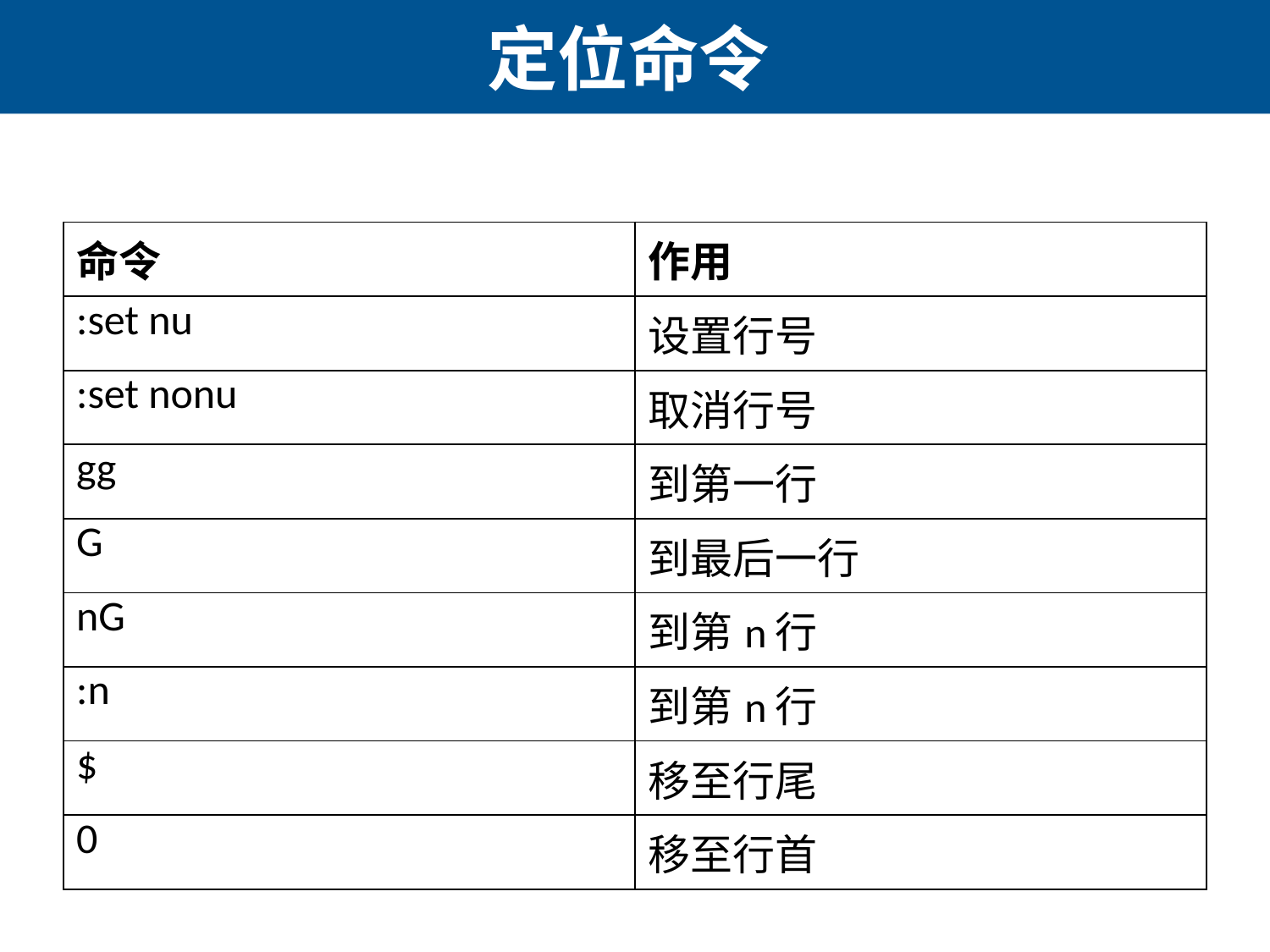

# 定位命令
| 命令 | 作用 |
| --- | --- |
| :set nu | 设置行号 |
| :set nonu | 取消行号 |
| gg | 到第一行 |
| G | 到最后一行 |
| nG | 到第n行 |
| :n | 到第n行 |
| $ | 移至行尾 |
| 0 | 移至行首 |